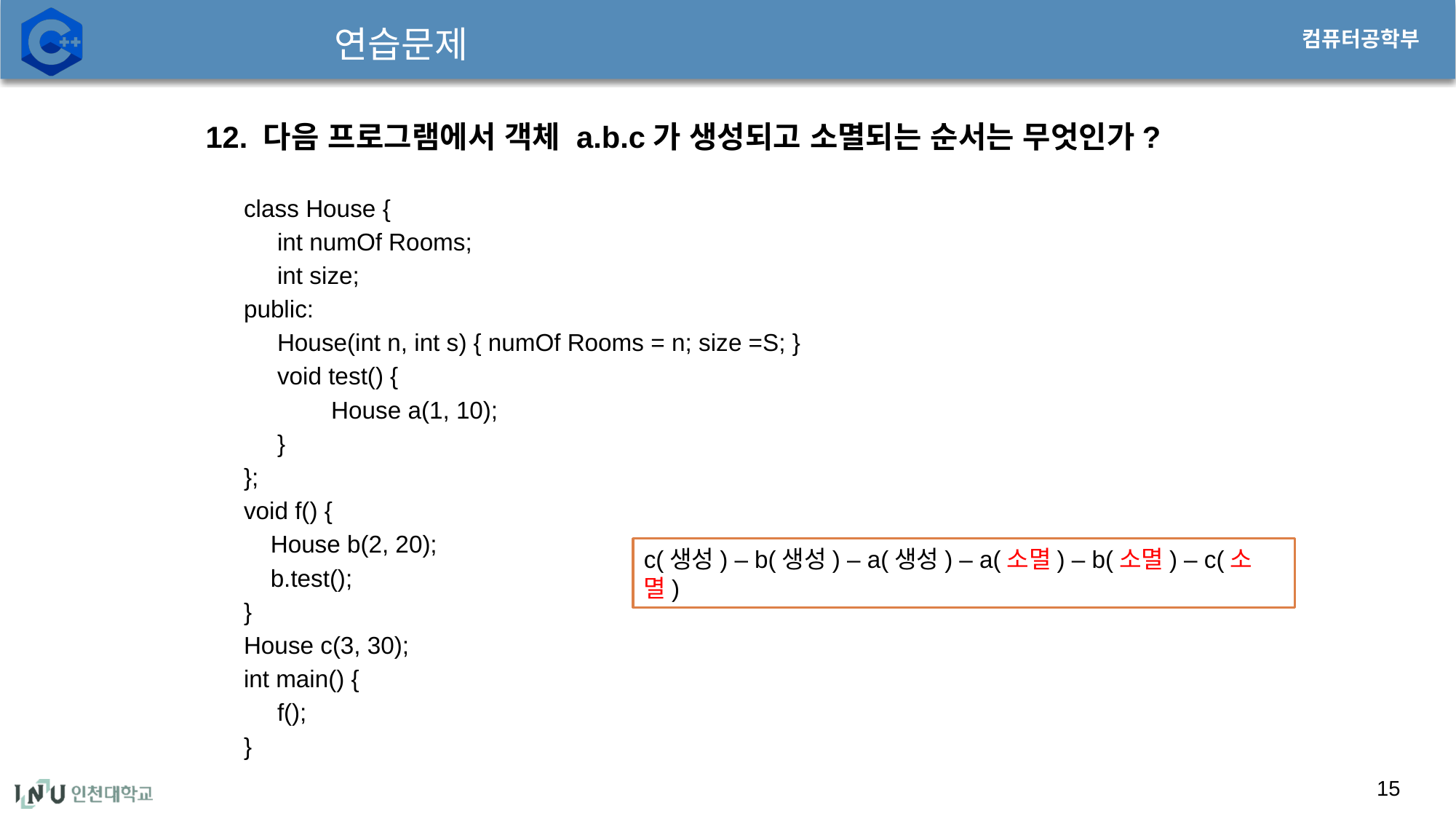

# 연습문제
12. 다음 프로그램에서 객체 a.b.c가 생성되고 소멸되는 순서는 무엇인가?

class House {
     int numOf Rooms;
     int size;
public:
     House(int n, int s) { numOf Rooms = n; size =S; }
     void test() {
             House a(1, 10);
     }
};
void f() {
    House b(2, 20);
    b.test();
}
House c(3, 30);
int main() {
     f();
}

c(생성) – b(생성) – a(생성) – a(소멸) – b(소멸) – c(소멸)